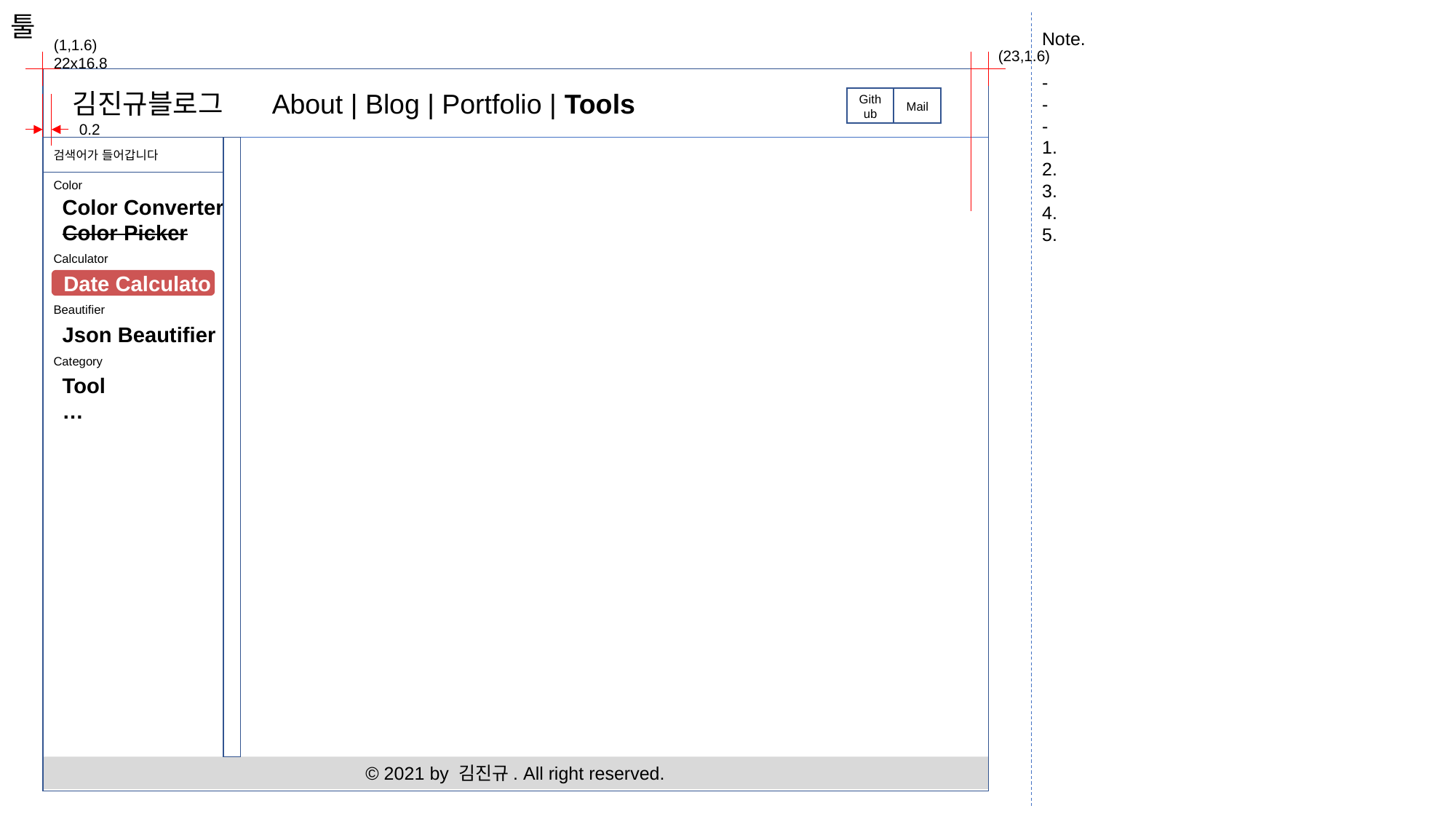

Note.

-
-
-
1.
2.
3.
4.
5.

툴
(1,1.6) 22x16.8
(23,1.6)

  김진규블로그	About | Blog | Portfolio | Tools
Github
Mail
0.2
검색어가 들어갑니다

Color Converter
Color Picker

Json Beautifier

Tool
…

Color
Calculator
Date Calculato
Beautifier
Category
© 2021 by 김진규. All right reserved.